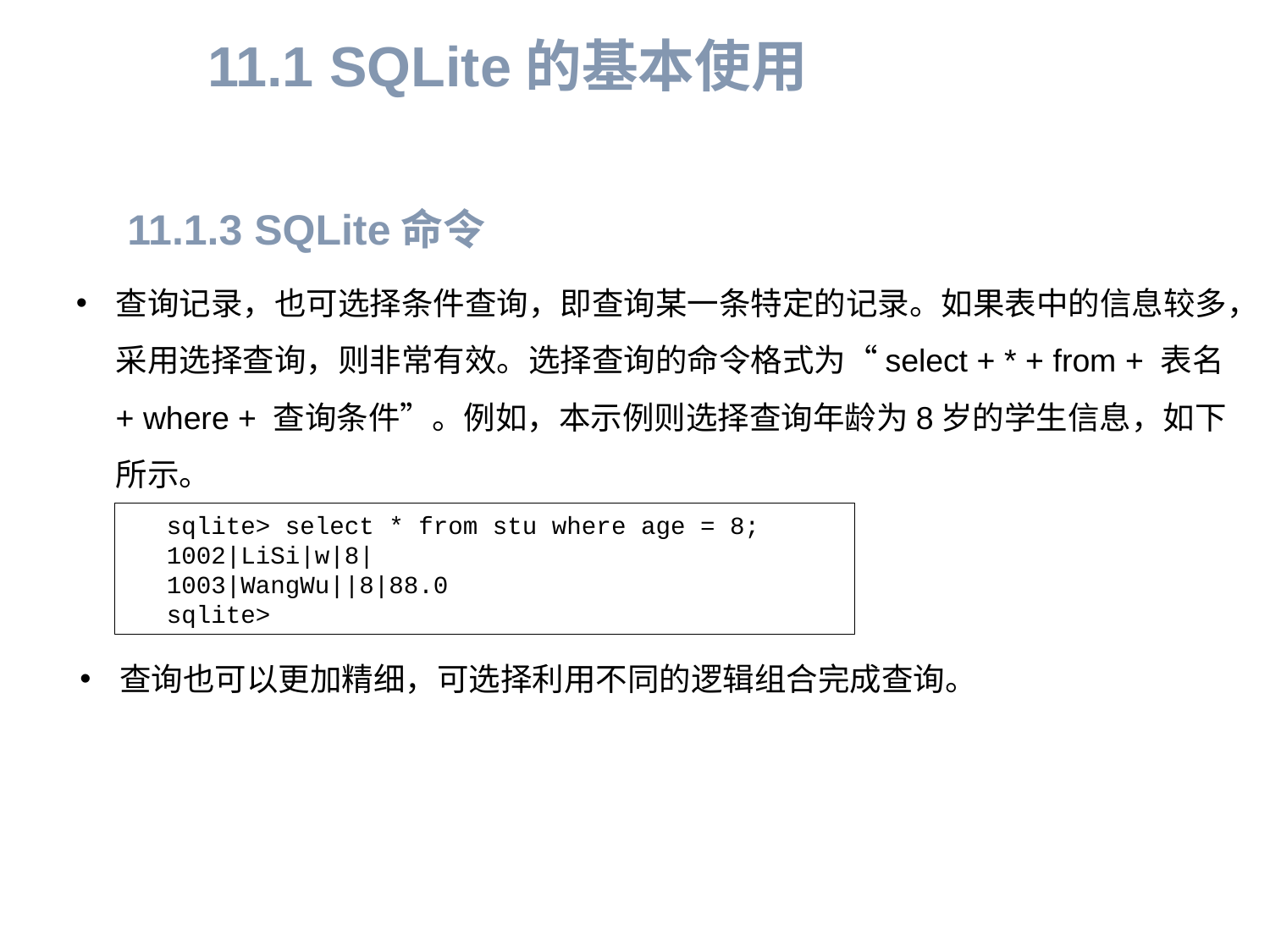

11.1 SQLite的基本使用
11.1.3 SQLite命令
查询记录，也可选择条件查询，即查询某一条特定的记录。如果表中的信息较多，采用选择查询，则非常有效。选择查询的命令格式为“select + * + from + 表名 + where + 查询条件”。例如，本示例则选择查询年龄为8岁的学生信息，如下所示。
sqlite> select * from stu where age = 8;
1002|LiSi|w|8|
1003|WangWu||8|88.0
sqlite>
查询也可以更加精细，可选择利用不同的逻辑组合完成查询。